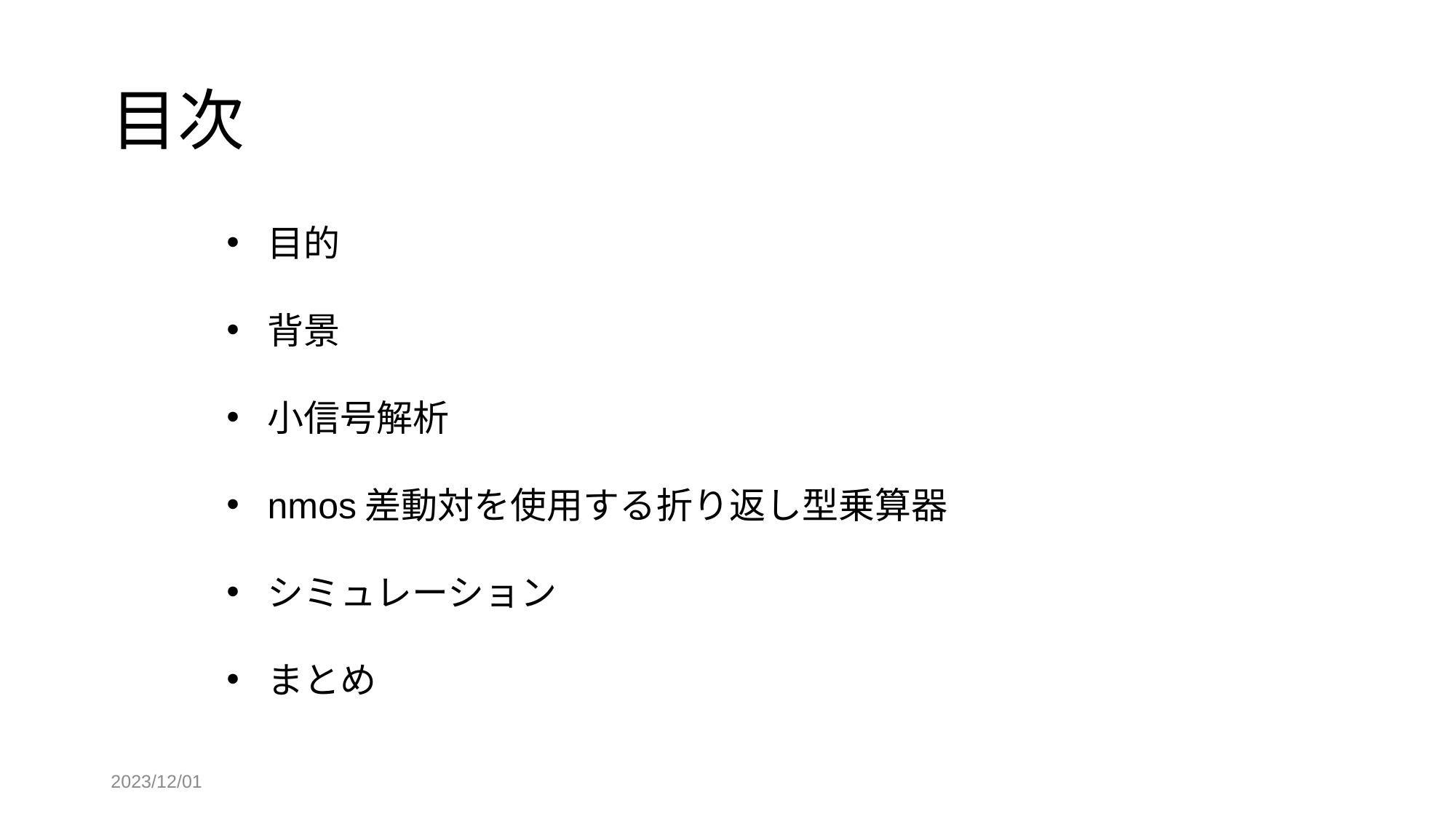

# 目次
目的

背景

小信号解析

nmos差動対を使用する折り返し型乗算器

シミュレーション

まとめ
2023/12/01